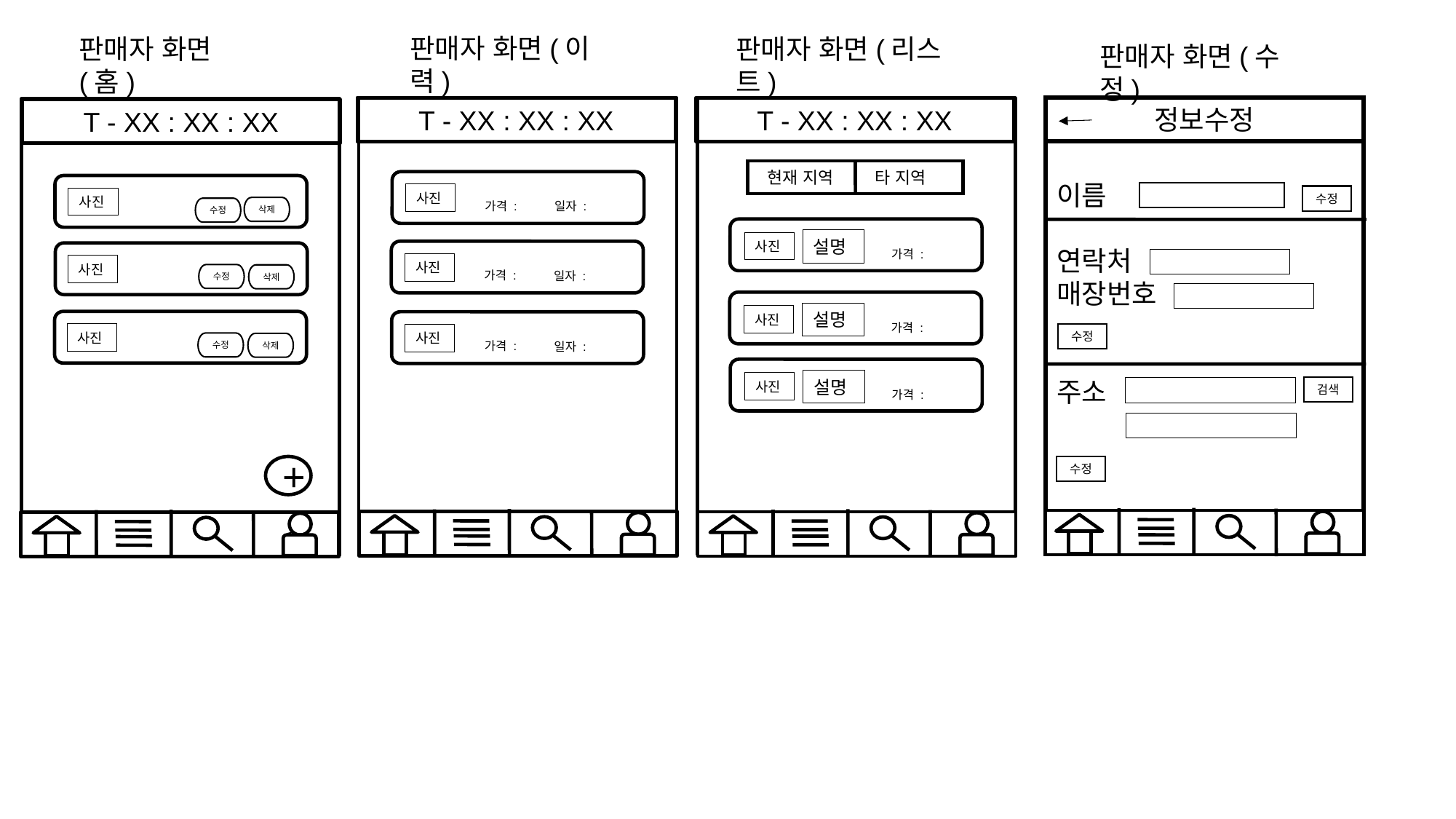

판매자 화면(이력)
판매자 화면(리스트)
판매자 화면(홈)
판매자 화면(수정)
정보수정
T - XX : XX : XX
이름

연락처
매장번호

주소

연
T - XX : XX : XX

T - XX : XX : XX

타 지역
현재 지역

사진
수정
사진
가격 :
일자 :
삭제
수정

설명
사진

가격 :

사진
사진
가격 :
일자 :
수정
삭제

설명
사진

가격 :
수정
사진
사진
수정
가격 :
삭제
일자 :

설명
사진
검색

가격 :

수정
+